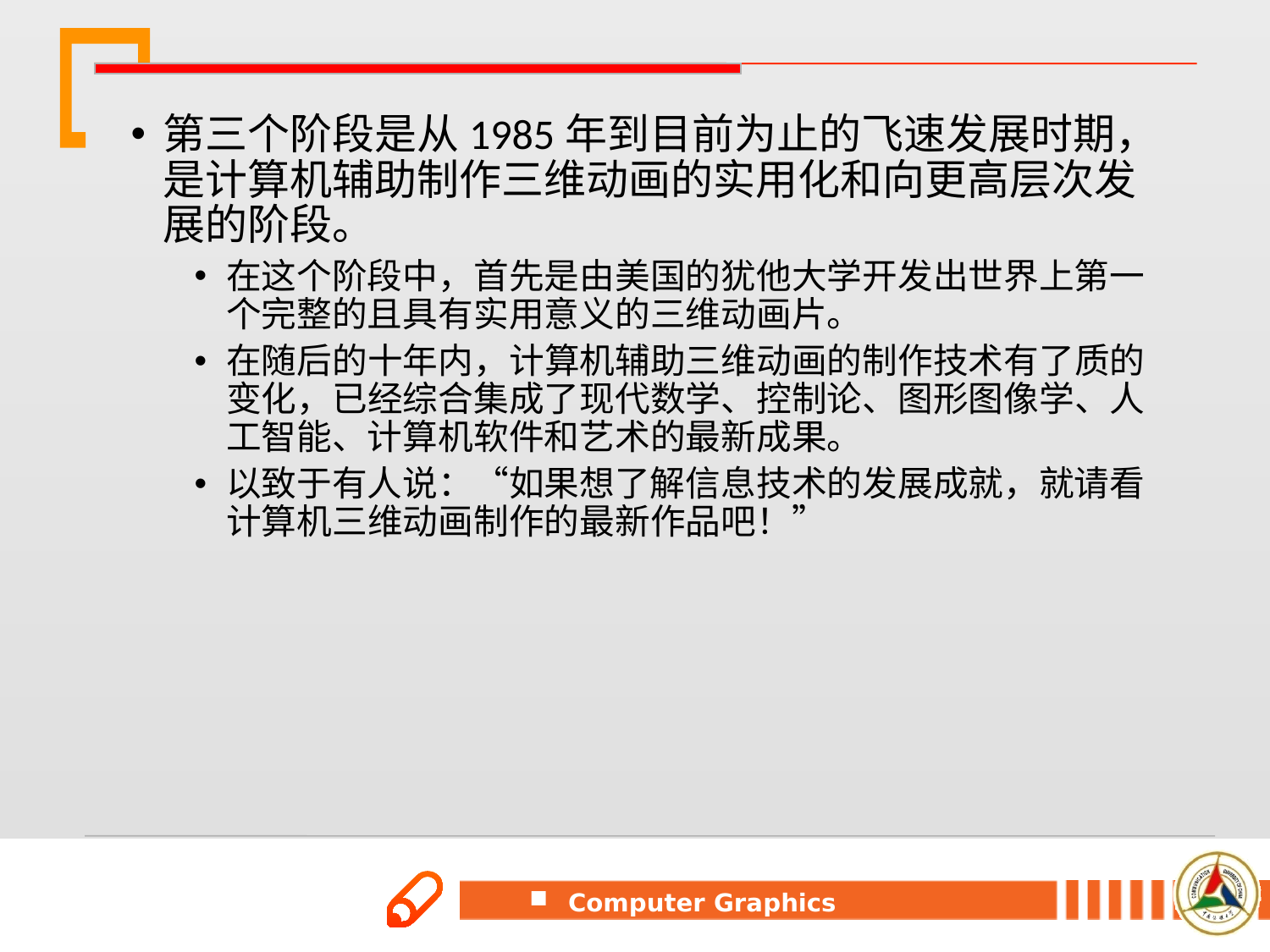

第三个阶段是从1985年到目前为止的飞速发展时期，是计算机辅助制作三维动画的实用化和向更高层次发展的阶段。
在这个阶段中，首先是由美国的犹他大学开发出世界上第一个完整的且具有实用意义的三维动画片。
在随后的十年内，计算机辅助三维动画的制作技术有了质的变化，已经综合集成了现代数学、控制论、图形图像学、人工智能、计算机软件和艺术的最新成果。
以致于有人说：“如果想了解信息技术的发展成就，就请看计算机三维动画制作的最新作品吧！”